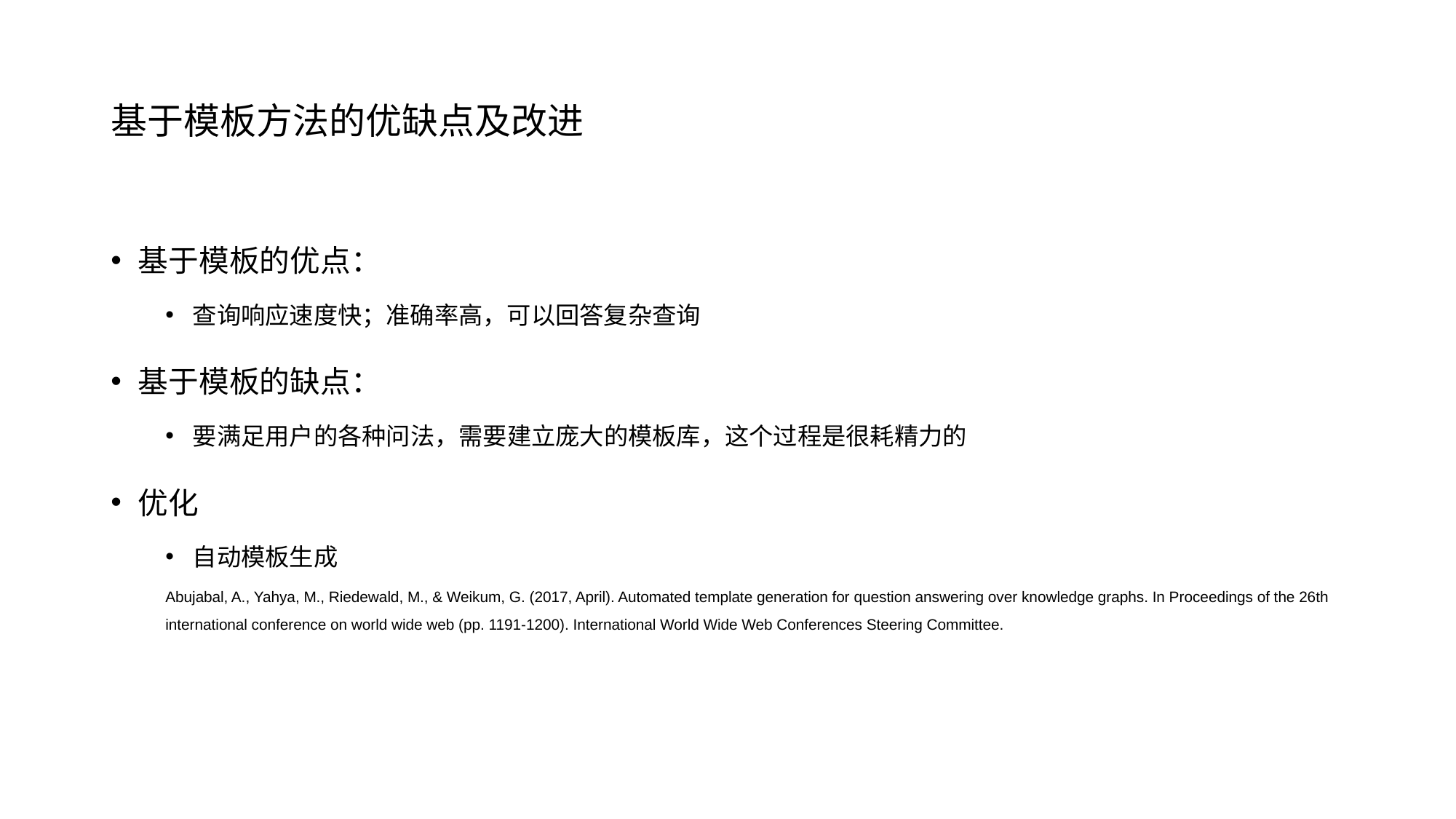

# 基于模板方法的优缺点及改进
基于模板的优点：
查询响应速度快；准确率高，可以回答复杂查询
基于模板的缺点：
要满足用户的各种问法，需要建立庞大的模板库，这个过程是很耗精力的
优化
自动模板生成
Abujabal, A., Yahya, M., Riedewald, M., & Weikum, G. (2017, April). Automated template generation for question answering over knowledge graphs. In Proceedings of the 26th international conference on world wide web (pp. 1191-1200). International World Wide Web Conferences Steering Committee.